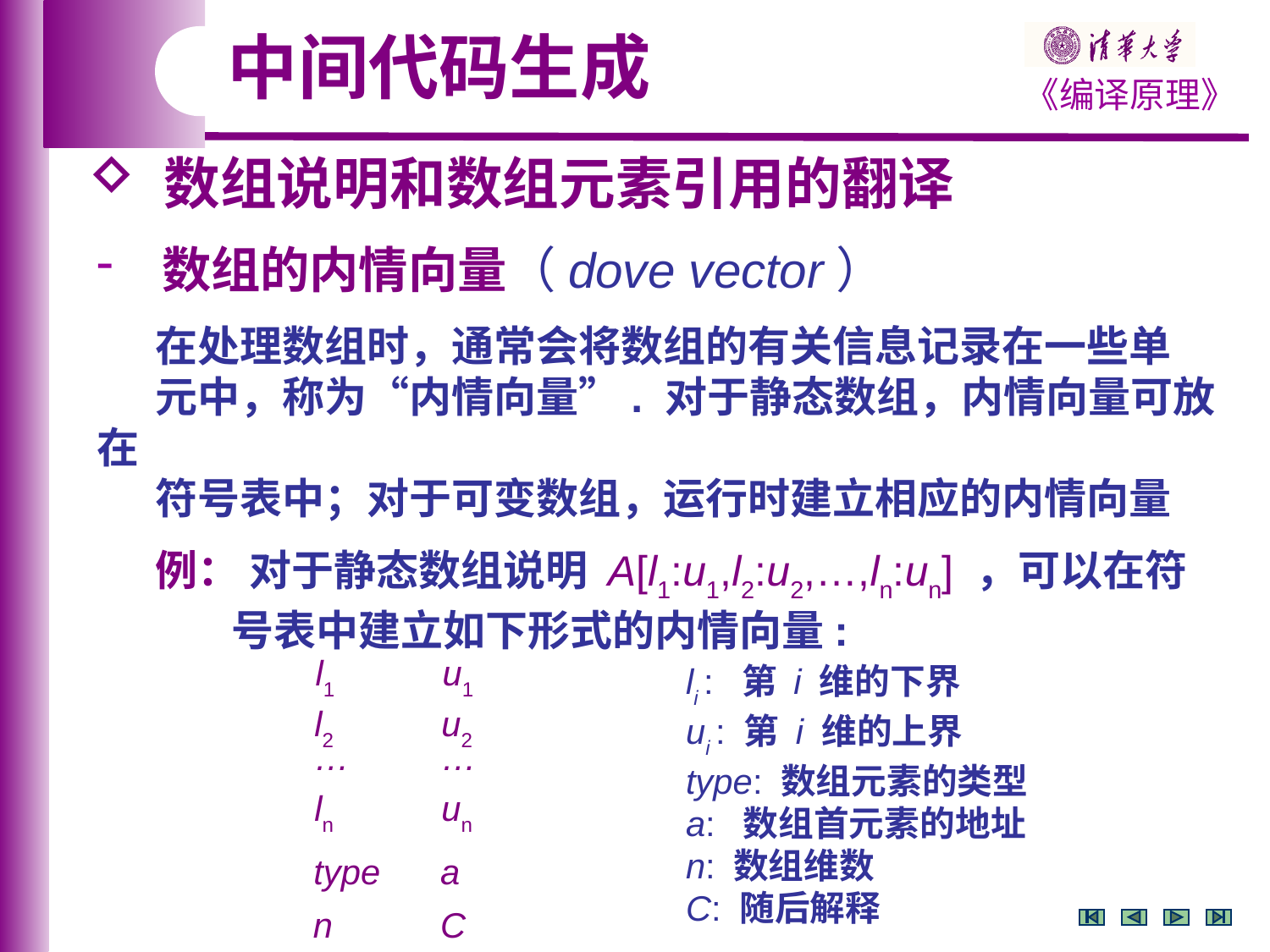

中间代码生成
 数组说明和数组元素引用的翻译
  数组的内情向量（dove vector）

     在处理数组时，通常会将数组的有关信息记录在一些单
     元中，称为“内情向量”. 对于静态数组，内情向量可放在
     符号表中；对于可变数组，运行时建立相应的内情向量

     例： 对于静态数组说明 A[l1:u1,l2:u2,…,ln:un] ，可以在符
             号表中建立如下形式的内情向量:
l1
u1
li :  第 i 维的下界
ui : 第 i 维的上界
type: 数组元素的类型
a:  数组首元素的地址
n: 数组维数
C: 随后解释
l2
u2
…
…
ln
un
type
a
n
C